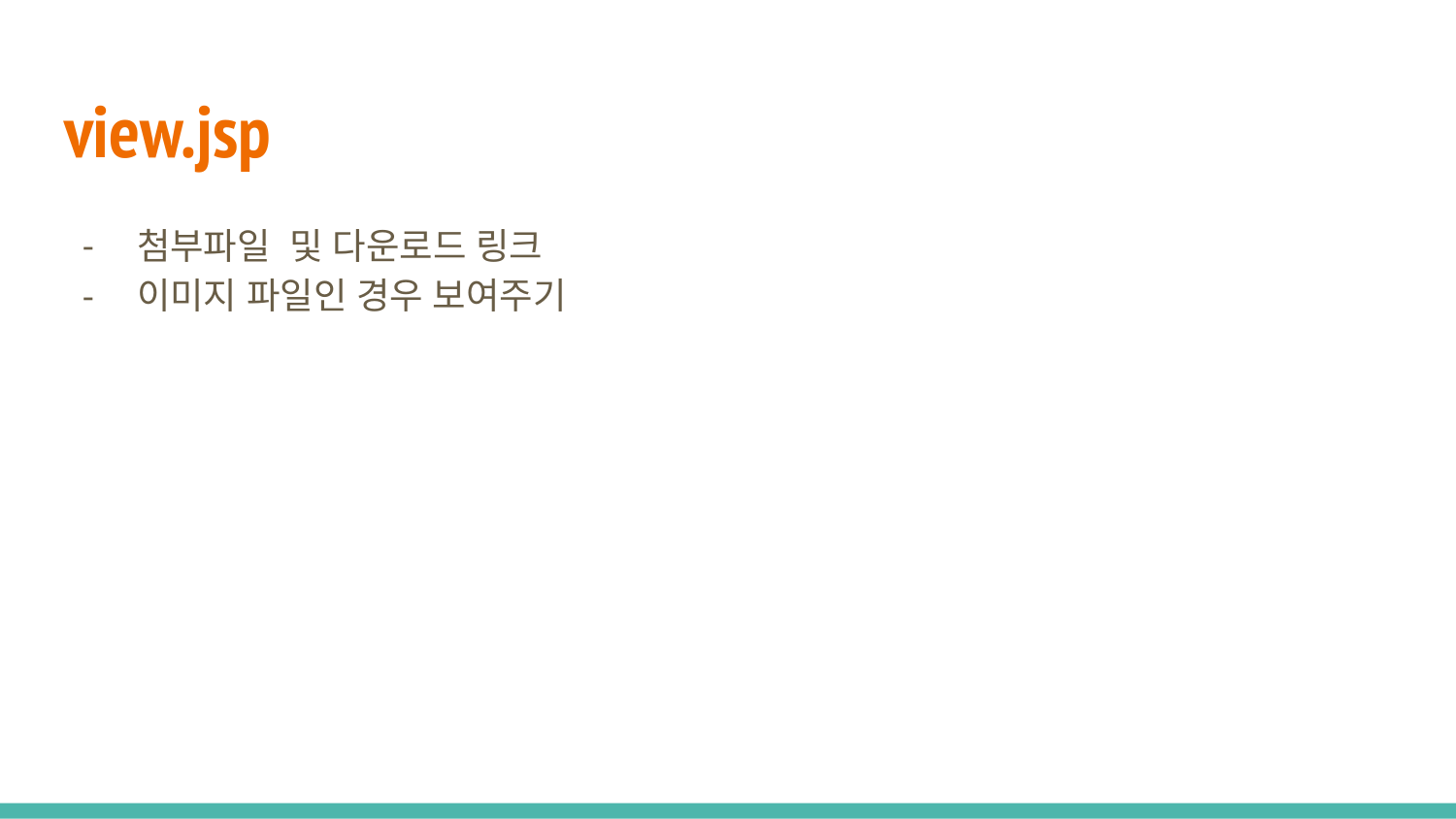

# view.jsp
첨부파일  및 다운로드 링크
이미지 파일인 경우 보여주기